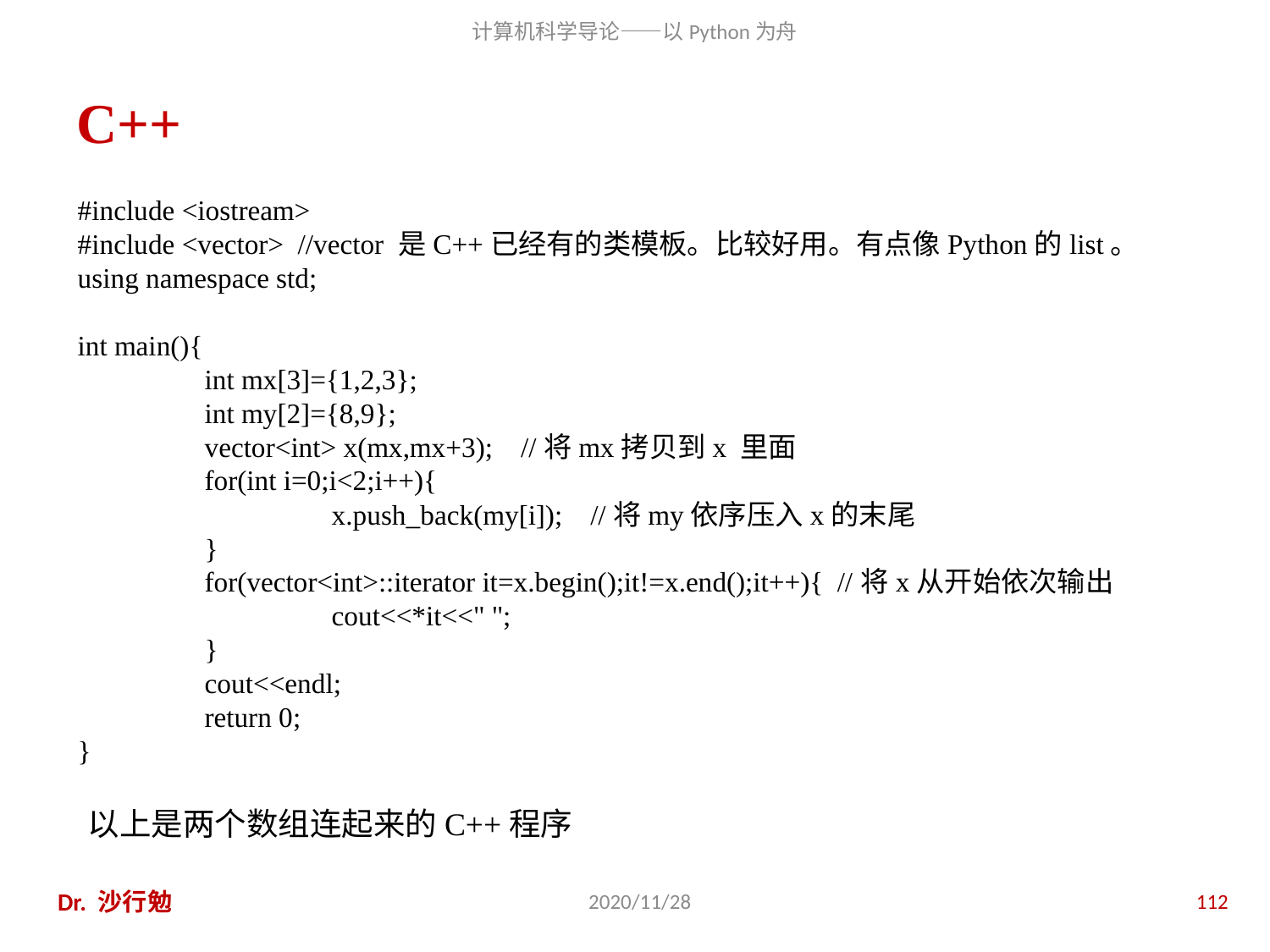

# C++
#include <iostream>
#include <vector>  //vector 是C++已经有的类模板。比较好用。有点像Python的list。
using namespace std;

int main(){
	int mx[3]={1,2,3};
	int my[2]={8,9};
	vector<int> x(mx,mx+3);    //将mx拷贝到x 里面
	for(int i=0;i<2;i++){
		x.push_back(my[i]);    //将my依序压入x的末尾
	}
	for(vector<int>::iterator it=x.begin();it!=x.end();it++){  //将x从开始依次输出
		cout<<*it<<" ";
	}
	cout<<endl;
	return 0;
}

以上是两个数组连起来的C++程序
Dr. 沙行勉
2020/11/28
112